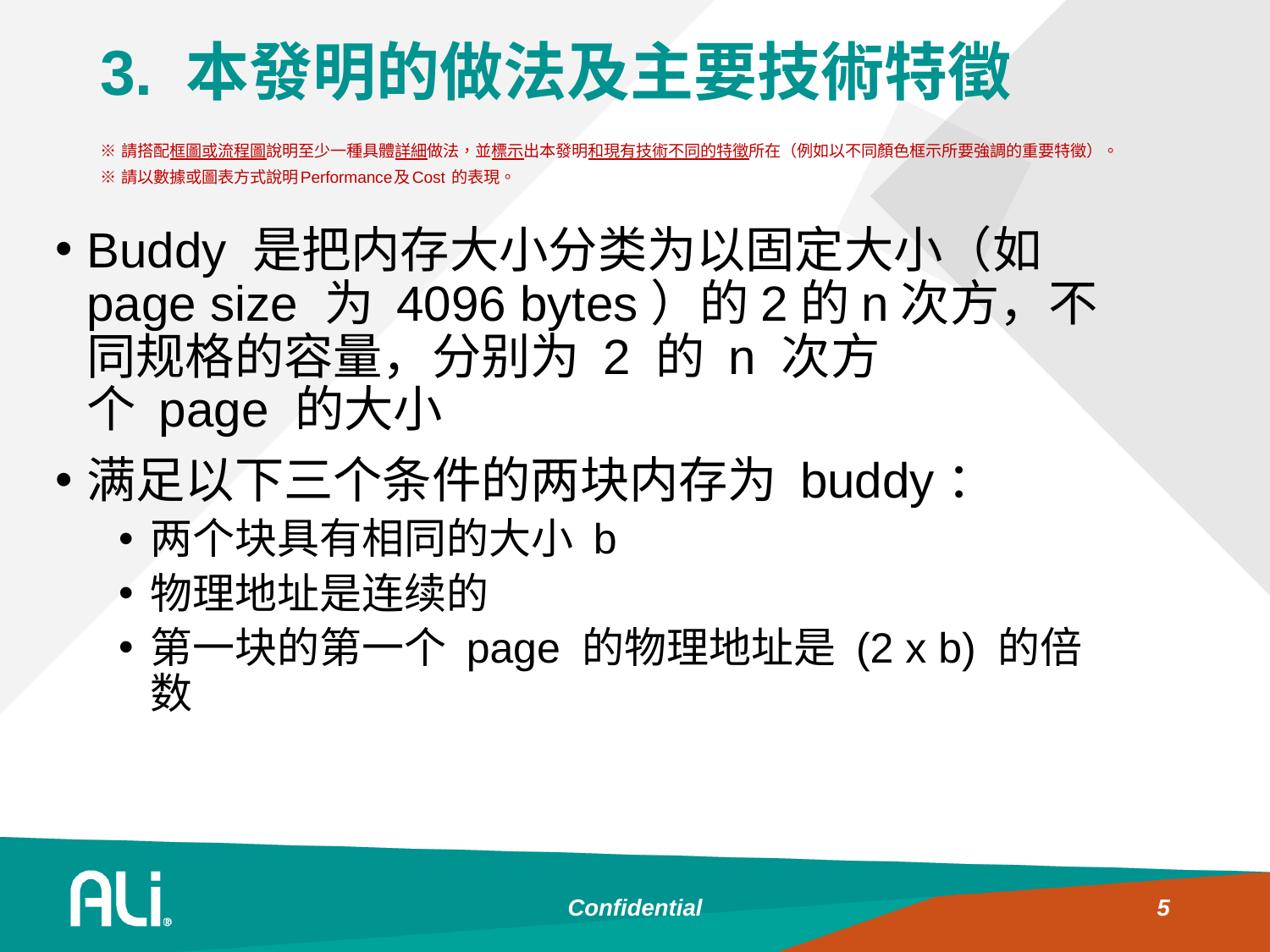

# 3. 本發明的做法及主要技術特徵
※ 請搭配框圖或流程圖說明至少一種具體詳細做法，並標示出本發明和現有技術不同的特徵所在（例如以不同顏色框示所要強調的重要特徵）。
※ 請以數據或圖表方式說明Performance及Cost 的表現。
Buddy 是把内存大小分类为以固定大小（如page size 为 4096 bytes）的2的n次方，不同规格的容量，分别为 2 的 n 次方个 page 的大小
满足以下三个条件的两块内存为 buddy：
两个块具有相同的大小 b
物理地址是连续的
第一块的第一个 page 的物理地址是 (2 x b) 的倍数